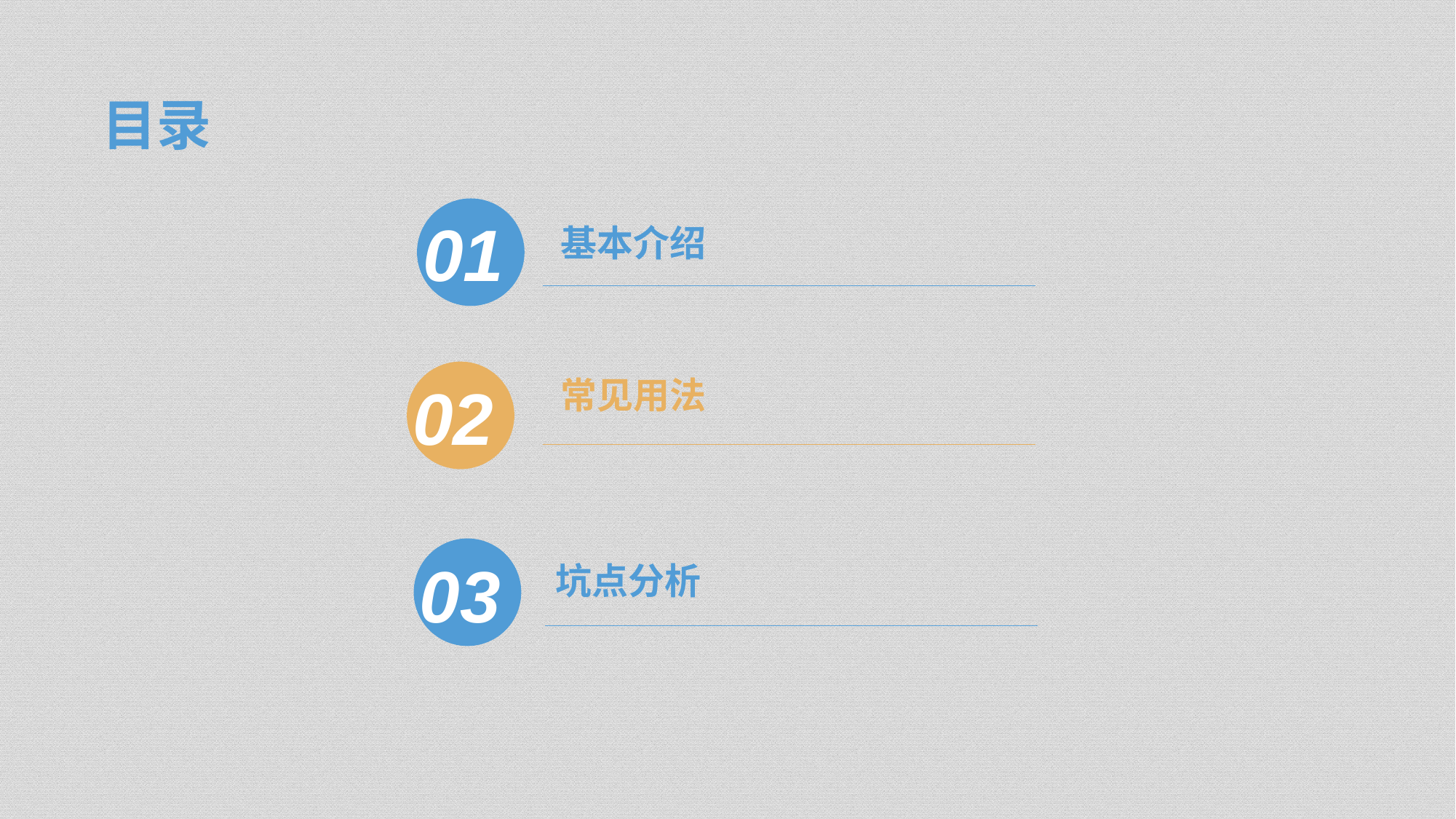

目录

01
基本介绍

02
常见用法

03
坑点分析